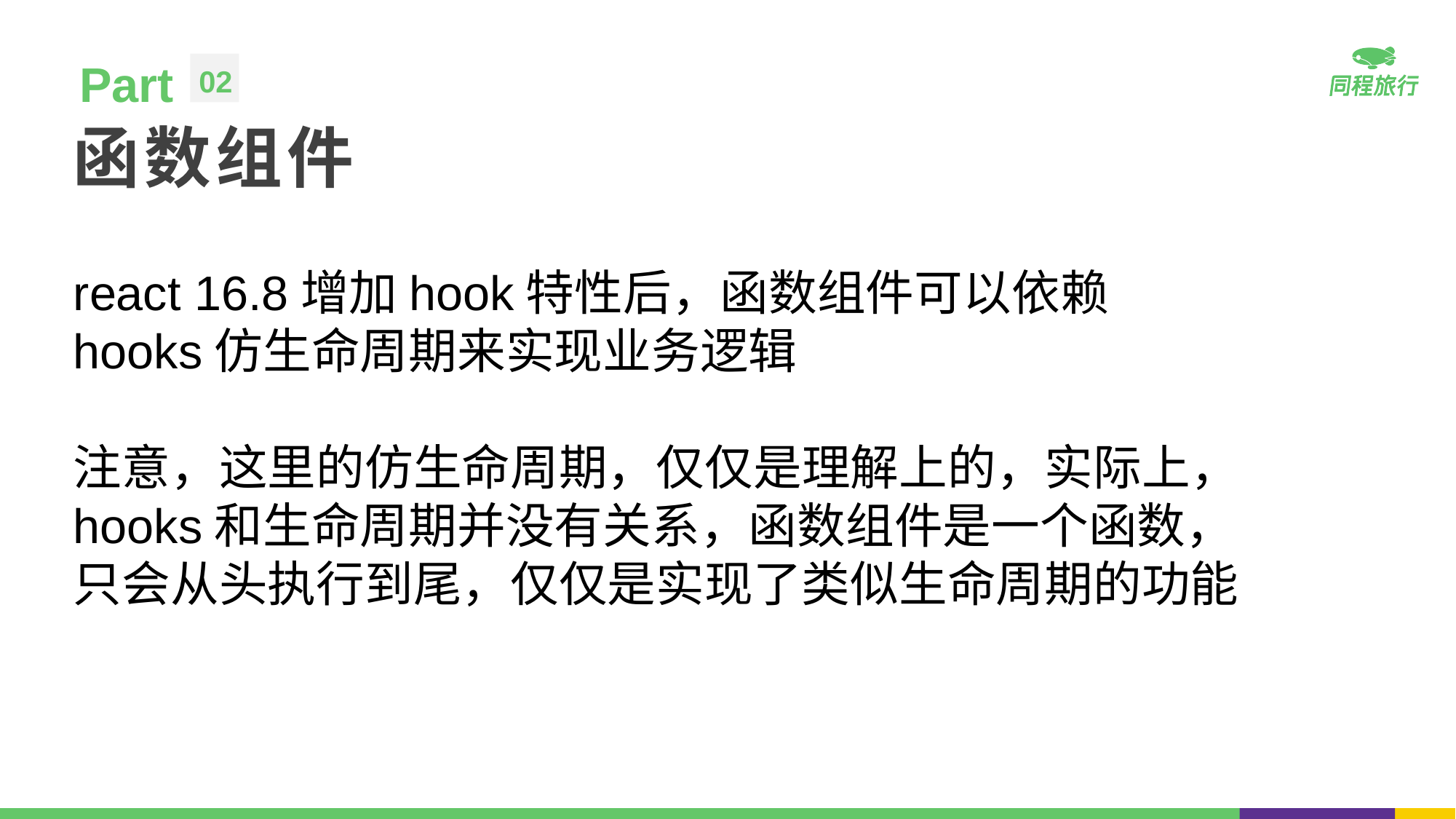

Part

02
函数组件
react 16.8增加hook特性后，函数组件可以依赖hooks仿生命周期来实现业务逻辑

注意，这里的仿生命周期，仅仅是理解上的，实际上，hooks和生命周期并没有关系，函数组件是一个函数，只会从头执行到尾，仅仅是实现了类似生命周期的功能